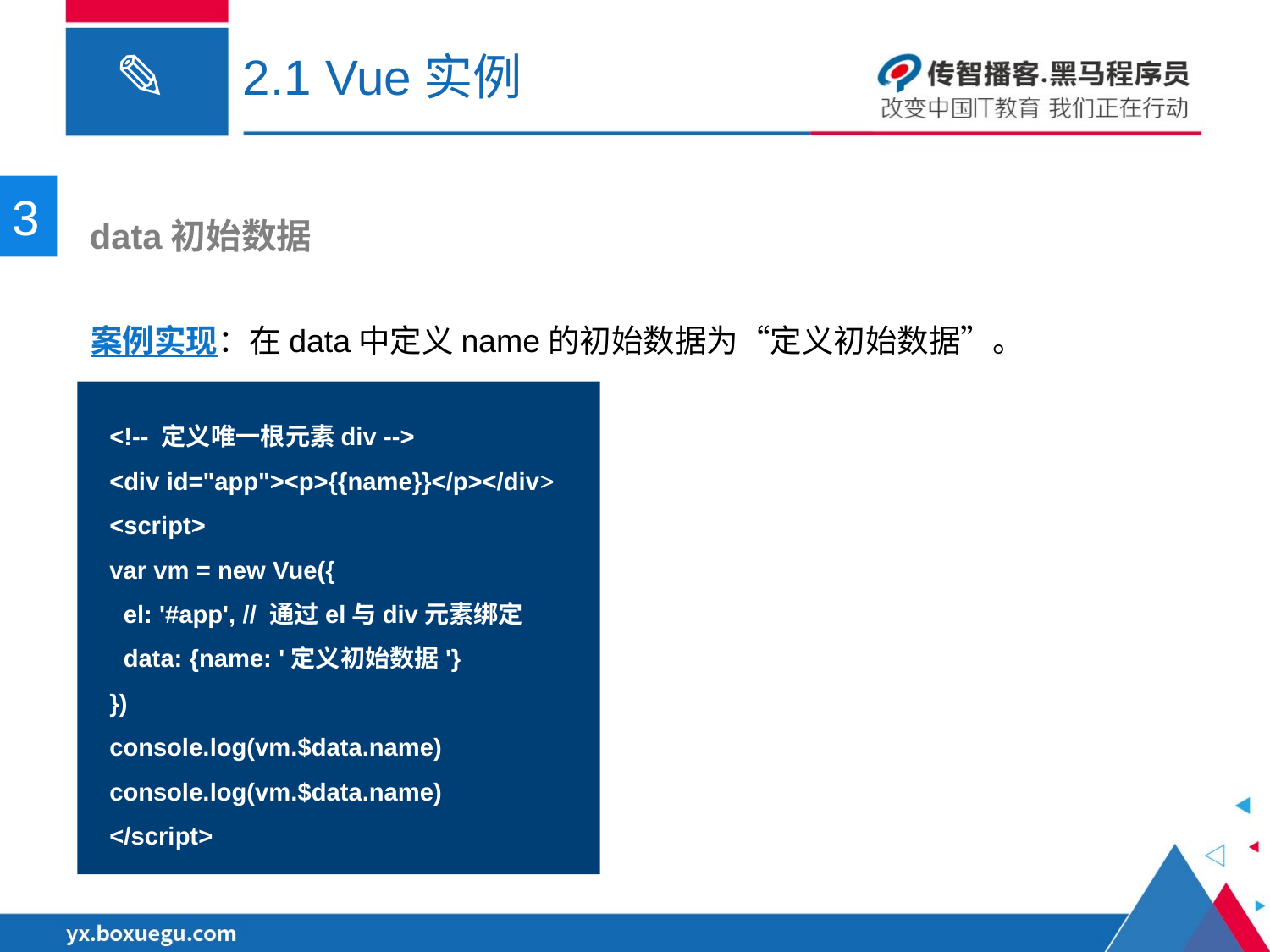

# 2.1 Vue实例

3
  data初始数据
案例实现：在data中定义name的初始数据为“定义初始数据”。

<!-- 定义唯一根元素div -->
<div id="app"><p>{{name}}</p></div>
<script>
var vm = new Vue({
  el: '#app', // 通过el与div元素绑定
  data: {name: '定义初始数据'}
})
console.log(vm.$data.name)
console.log(vm.$data.name)
</script>